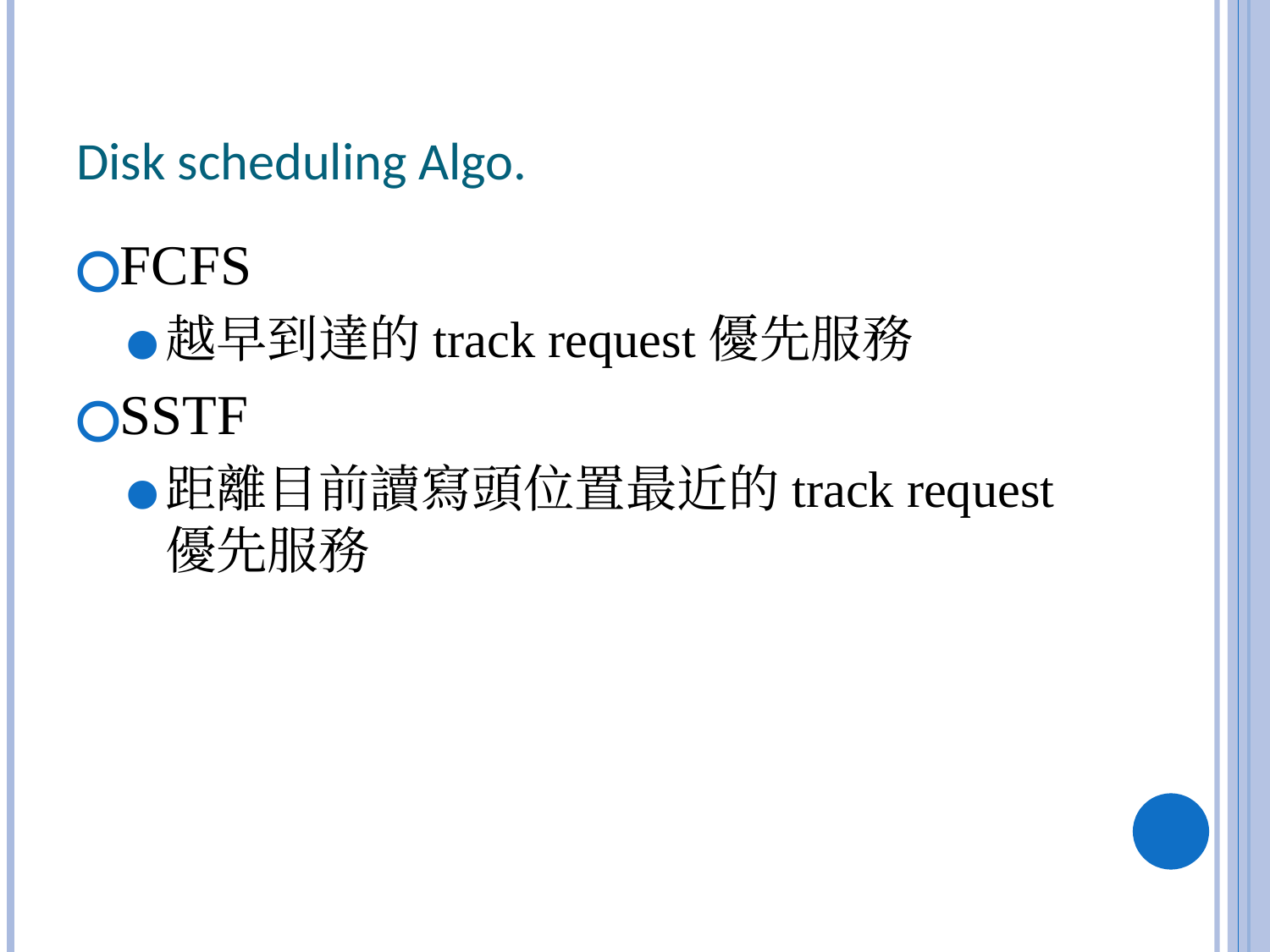

# Disk scheduling Algo.
FCFS
越早到達的track request優先服務
SSTF
距離目前讀寫頭位置最近的track request優先服務